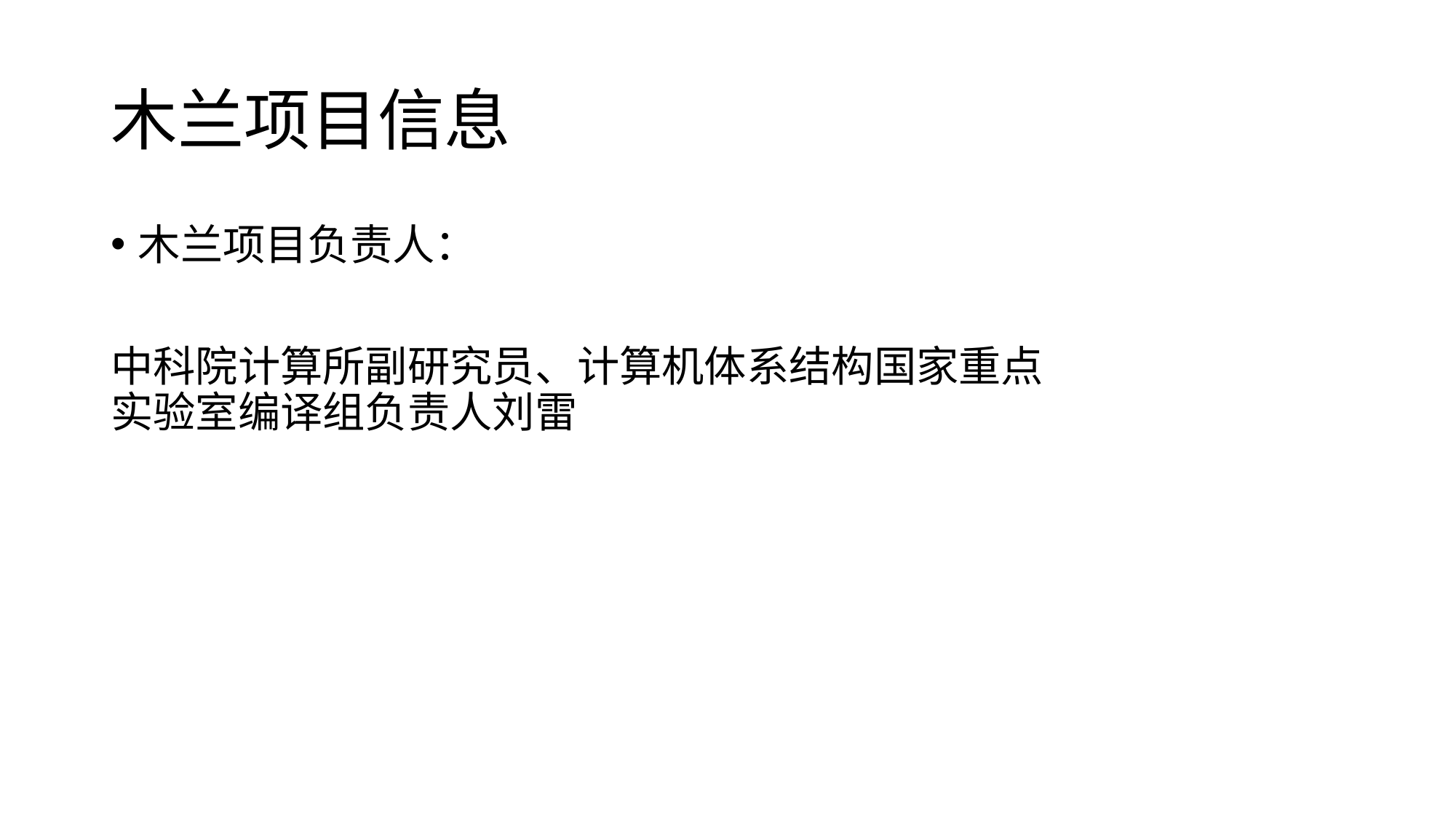

# 木兰项目信息
木兰项目负责人：

中科院计算所副研究员、计算机体系结构国家重点实验室编译组负责人刘雷